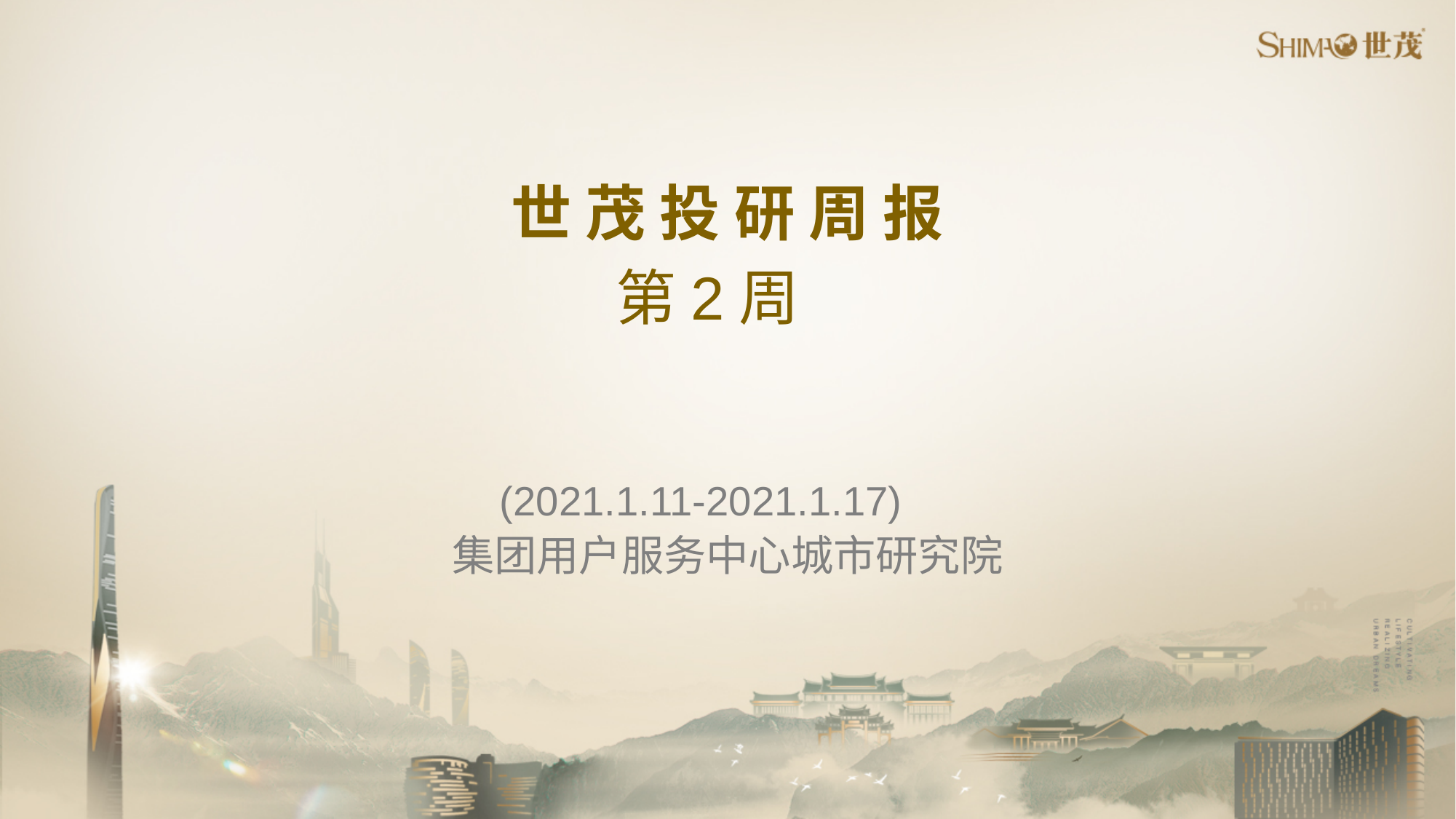

# 世 茂 投 研 周 报
第2周
(2021.1.11-2021.1.17)
集团用户服务中心城市研究院